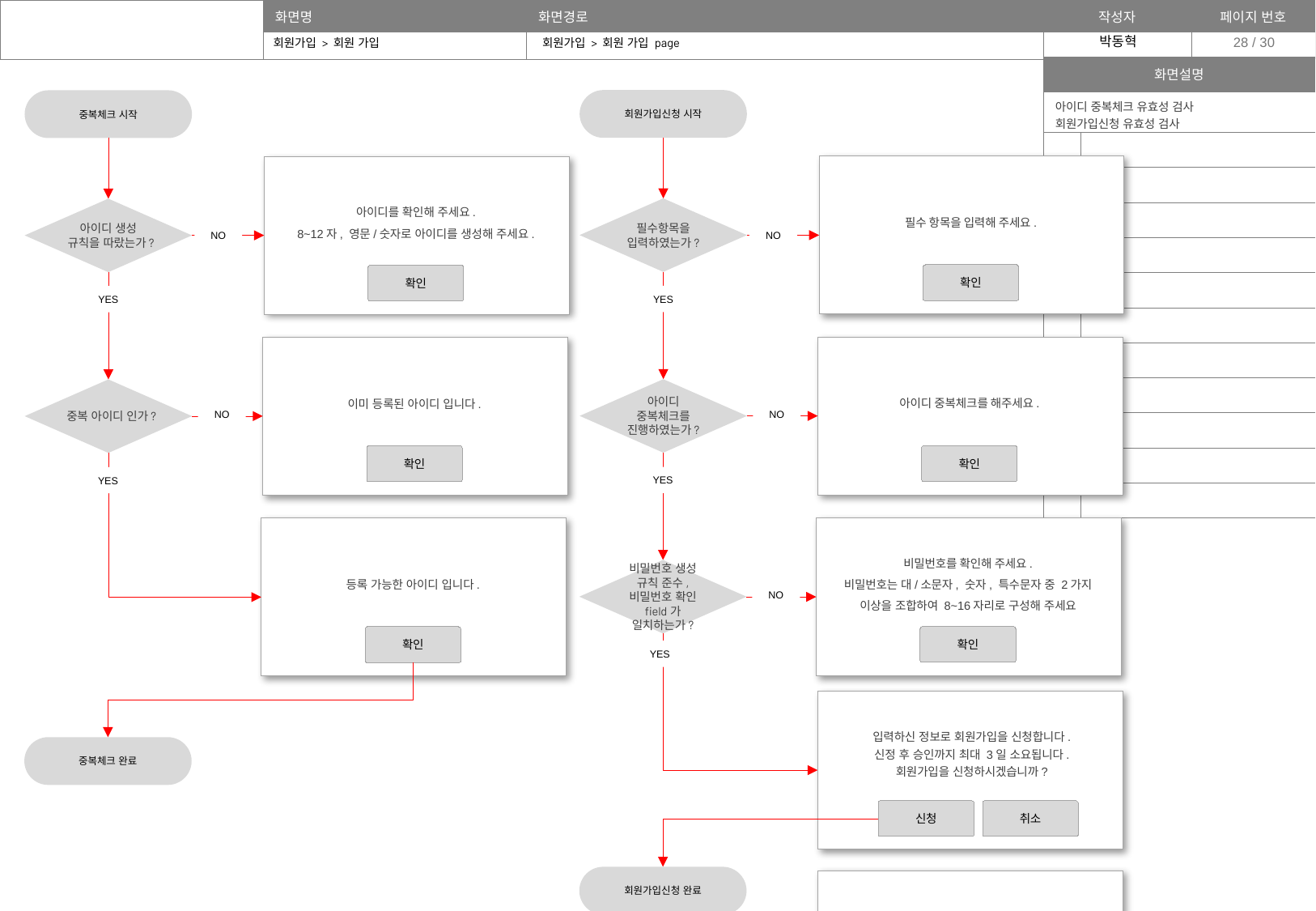

28
회원가입 > 회원 가입
회원가입 > 회원 가입 page
| 화면설명 |  |
| --- | --- |
| 아이디 중복체크 유효성 검사 회원가입신청 유효성 검사 |  |
|  |  |
|  |  |
|  |  |
|  |  |
|  |  |
|  |  |
|  |  |
|  |  |
|  |  |
|  |  |
|  |  |
회원가입신청 시작
중복체크 시작

필수 항목을 입력해 주세요.
아이디를 확인해 주세요.
8~12자, 영문/숫자로 아이디를 생성해 주세요.
필수항목을 입력하였는가?
아이디 생성 규칙을 따랐는가?
NO
NO
확인
확인
YES
YES

아이디 중복체크를 해주세요.
이미 등록된 아이디 입니다.
아이디 중복체크를 진행하였는가?
중복 아이디 인가?
NO
NO
확인
확인
YES
YES

비밀번호를 확인해 주세요.
비밀번호는 대/소문자, 숫자, 특수문자 중 2가지 이상을 조합하여 8~16자리로 구성해 주세요
등록 가능한 아이디 입니다.
비밀번호 생성 규칙 준수, 비밀번호 확인 field가 일치하는가?
NO
확인
확인
YES

입력하신 정보로 회원가입을 신청합니다.
신정 후 승인까지 최대 3일 소요됩니다.
회원가입을 신청하시겠습니까?
중복체크 완료
취소
신청
회원가입신청 완료

회원가입 신청이 완료되었습니다.
확인
회원가입신청 완료 page 이동
카카오톡 발송
템플릿코드 : E-Bid001
참조 : page 114 (별첨 1. 메시지 템플릿) 참조
계열사관리자에서 카카오톡 발송